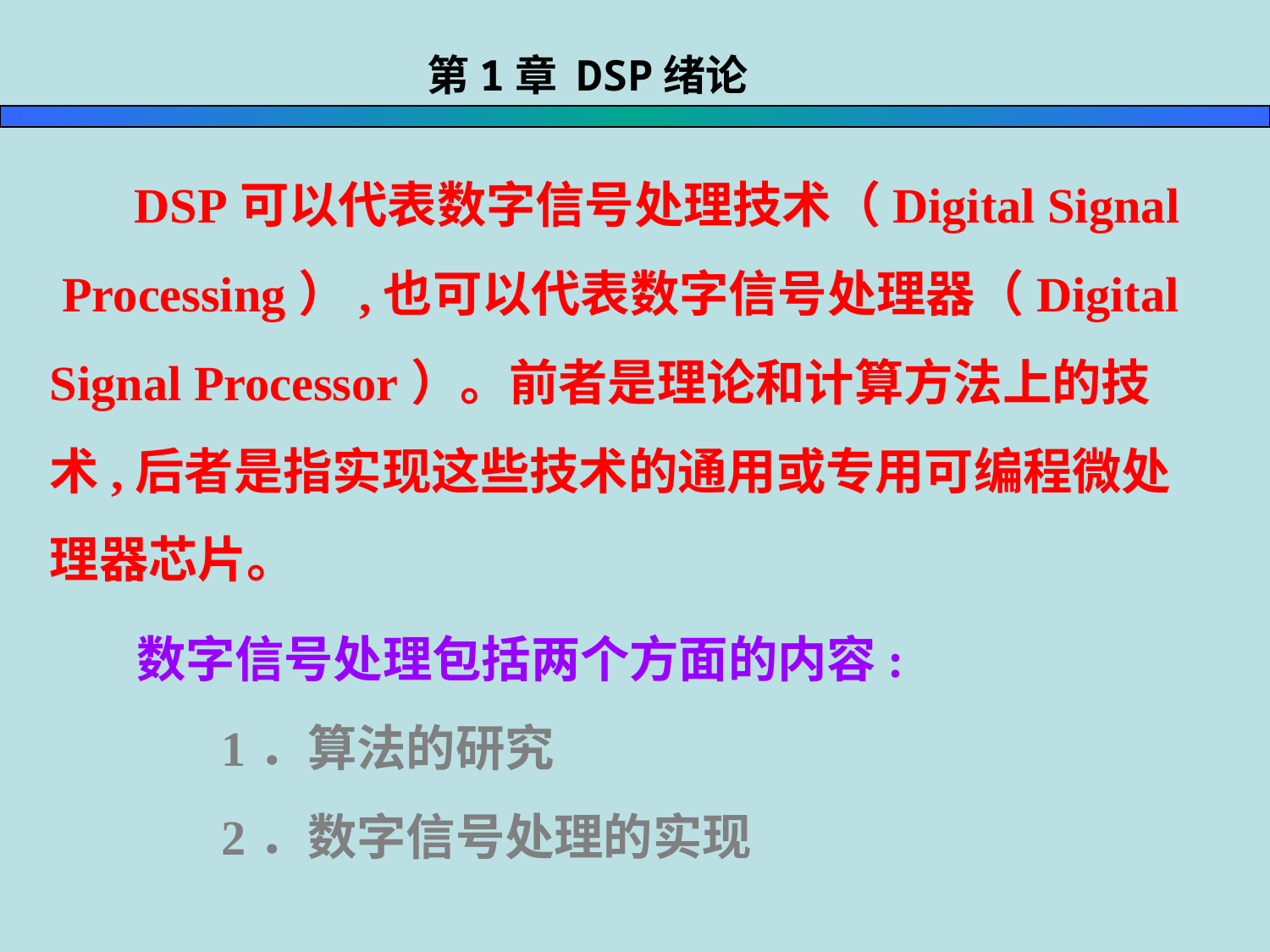

第1章 DSP绪论

        DSP可以代表数字信号处理技术（Digital Signal
 Processing）,也可以代表数字信号处理器（Digital
Signal Processor）。前者是理论和计算方法上的技术,后者是指实现这些技术的通用或专用可编程微处理器芯片。
        数字信号处理包括两个方面的内容:
              1．算法的研究
              2．数字信号处理的实现
5